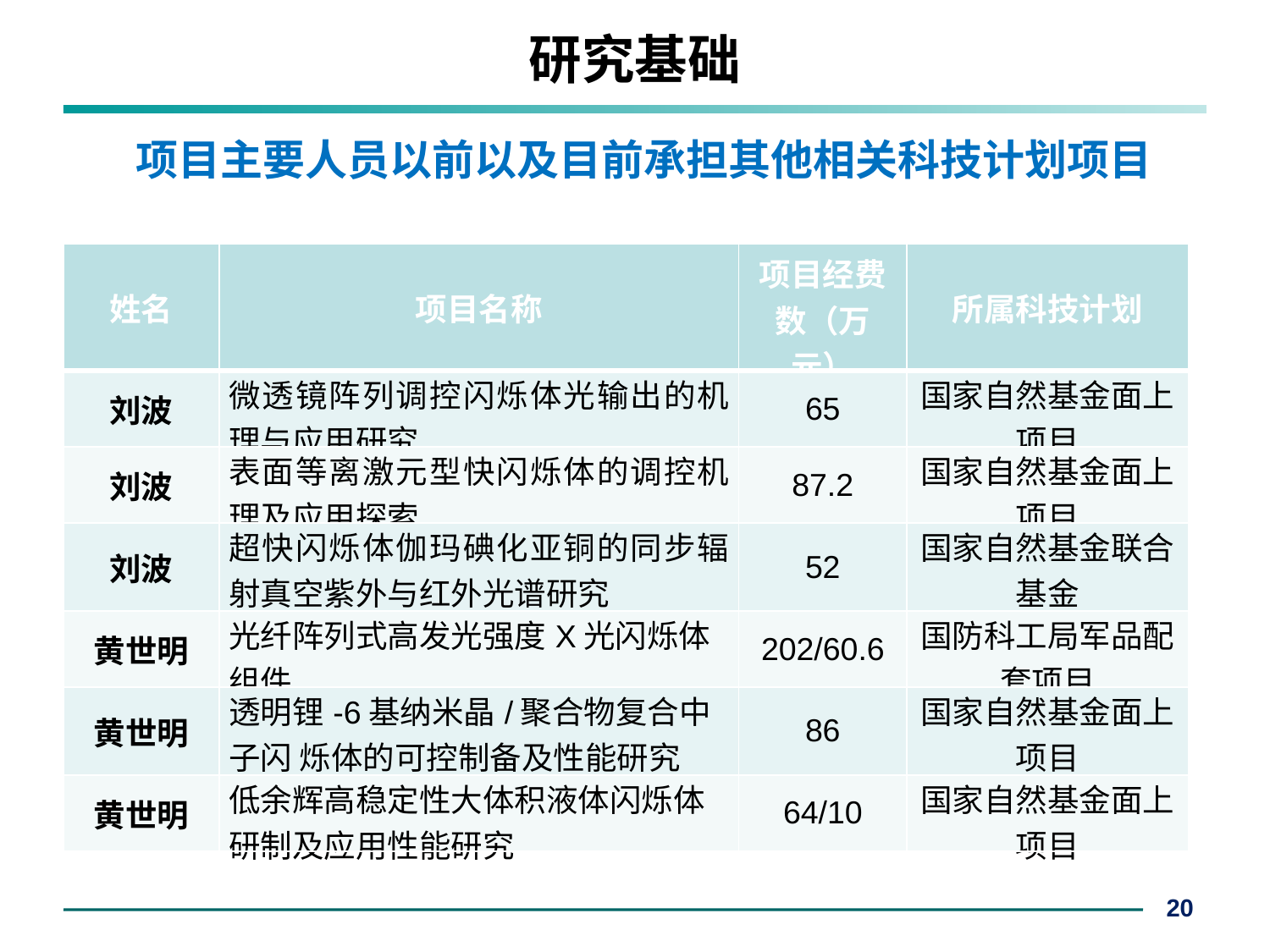

# 研究基础
项目主要人员以前以及目前承担其他相关科技计划项目
| 姓名 | 项目名称 | 项目经费数（万元） | 所属科技计划 |
| --- | --- | --- | --- |
| 刘波 | 微透镜阵列调控闪烁体光输出的机理与应用研究 | 65 | 国家自然基金面上项目 |
| 刘波 | 表面等离激元型快闪烁体的调控机理及应用探索 | 87.2 | 国家自然基金面上项目 |
| 刘波 | 超快闪烁体伽玛碘化亚铜的同步辐射真空紫外与红外光谱研究 | 52 | 国家自然基金联合基金 |
| 黄世明 | 光纤阵列式高发光强度X光闪烁体组件 | 202/60.6 | 国防科工局军品配套项目 |
| 黄世明 | 透明锂-6基纳米晶/聚合物复合中子闪 烁体的可控制备及性能研究 | 86 | 国家自然基金面上项目 |
| 黄世明 | 低余辉高稳定性大体积液体闪烁体研制及应用性能研究 | 64/10 | 国家自然基金面上项目 |
20